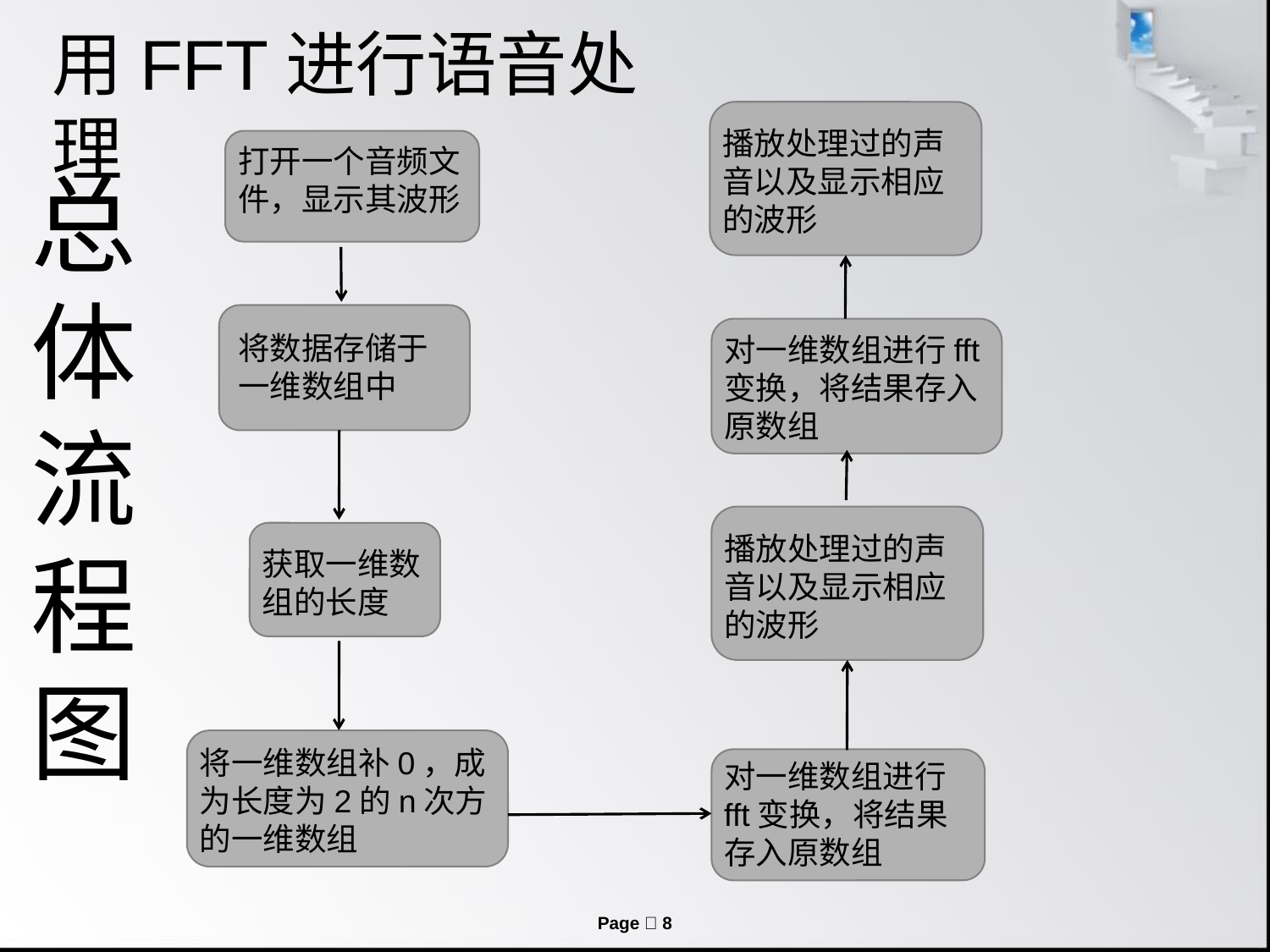

用FFT进行语音处理

播放处理过的声音以及显示相应的波形

打开一个音频文件，显示其波形
总体流程图

将数据存储于一维数组中

对一维数组进行fft变换，将结果存入原数组

播放处理过的声音以及显示相应的波形

获取一维数组的长度

将一维数组补0，成为长度为2的n次方的一维数组

对一维数组进行fft变换，将结果存入原数组